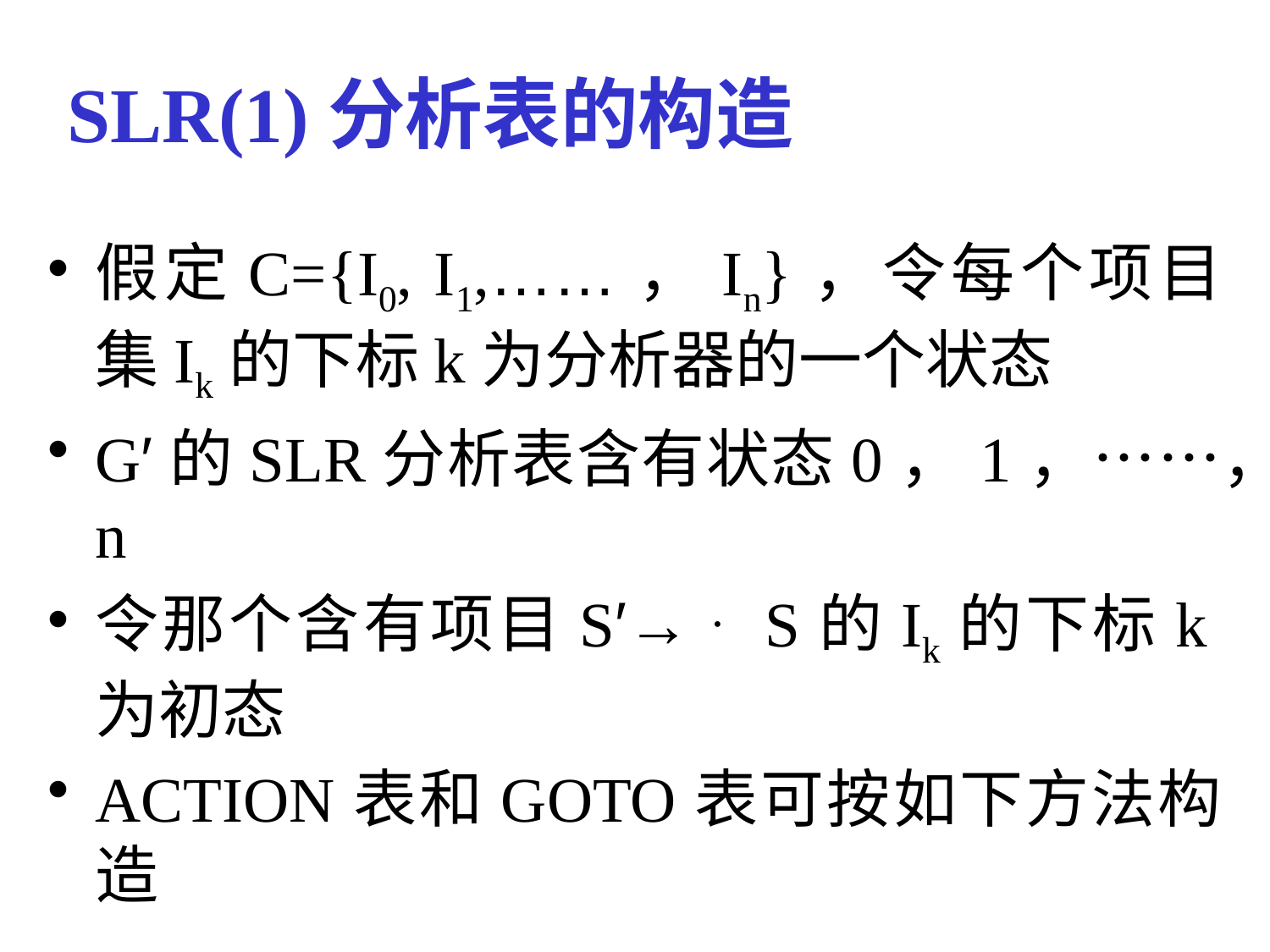

# SLR(1)分析表的构造
假定C={I0, I1,……，In}，令每个项目集Ik的下标k为分析器的一个状态
G′的SLR分析表含有状态0，1，……，n
令那个含有项目S′→．S的Ik的下标k为初态
ACTION表和GOTO表可按如下方法构造